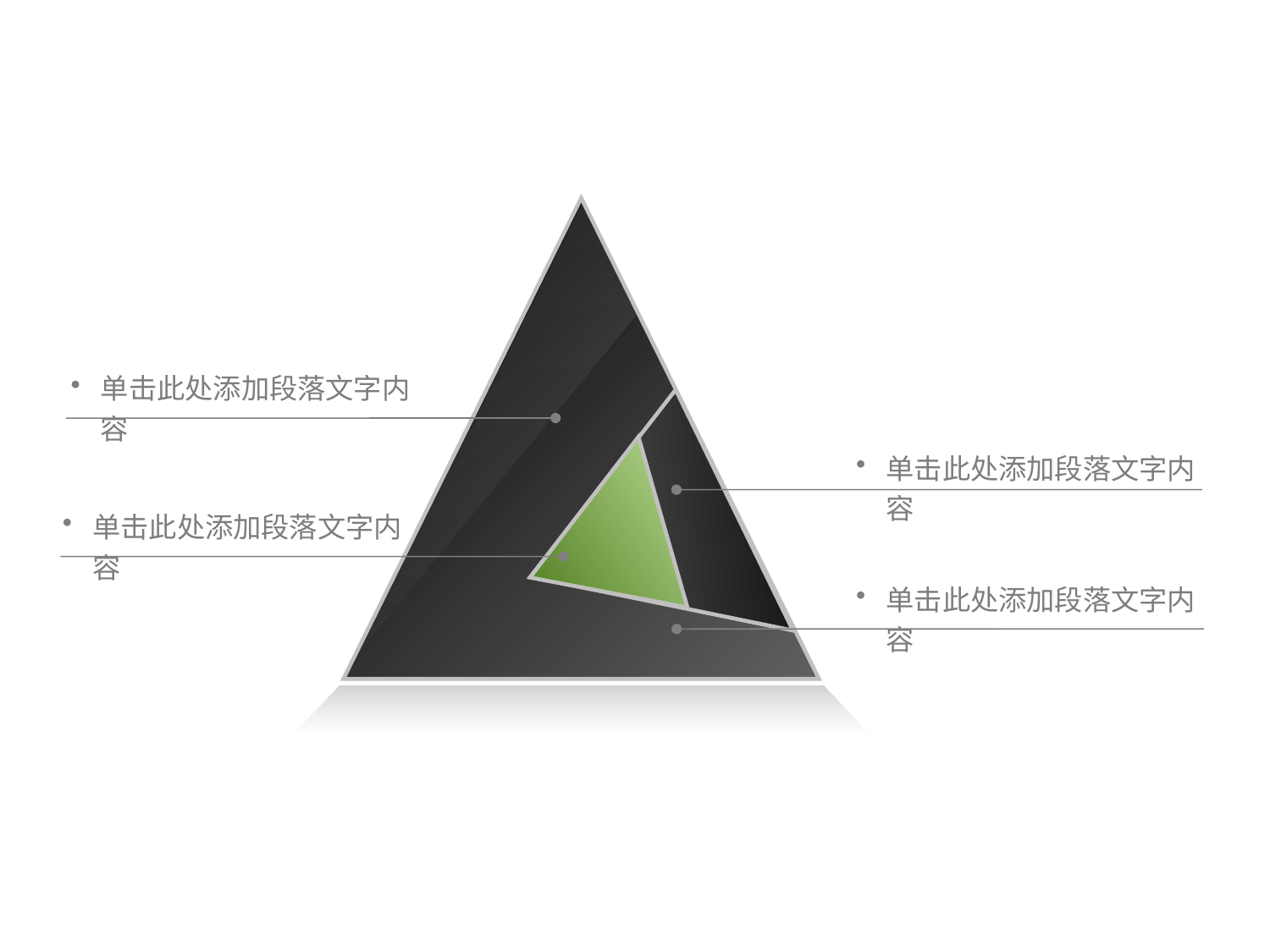

单击此处添加段落文字内容

单击此处添加段落文字内容

单击此处添加段落文字内容

单击此处添加段落文字内容